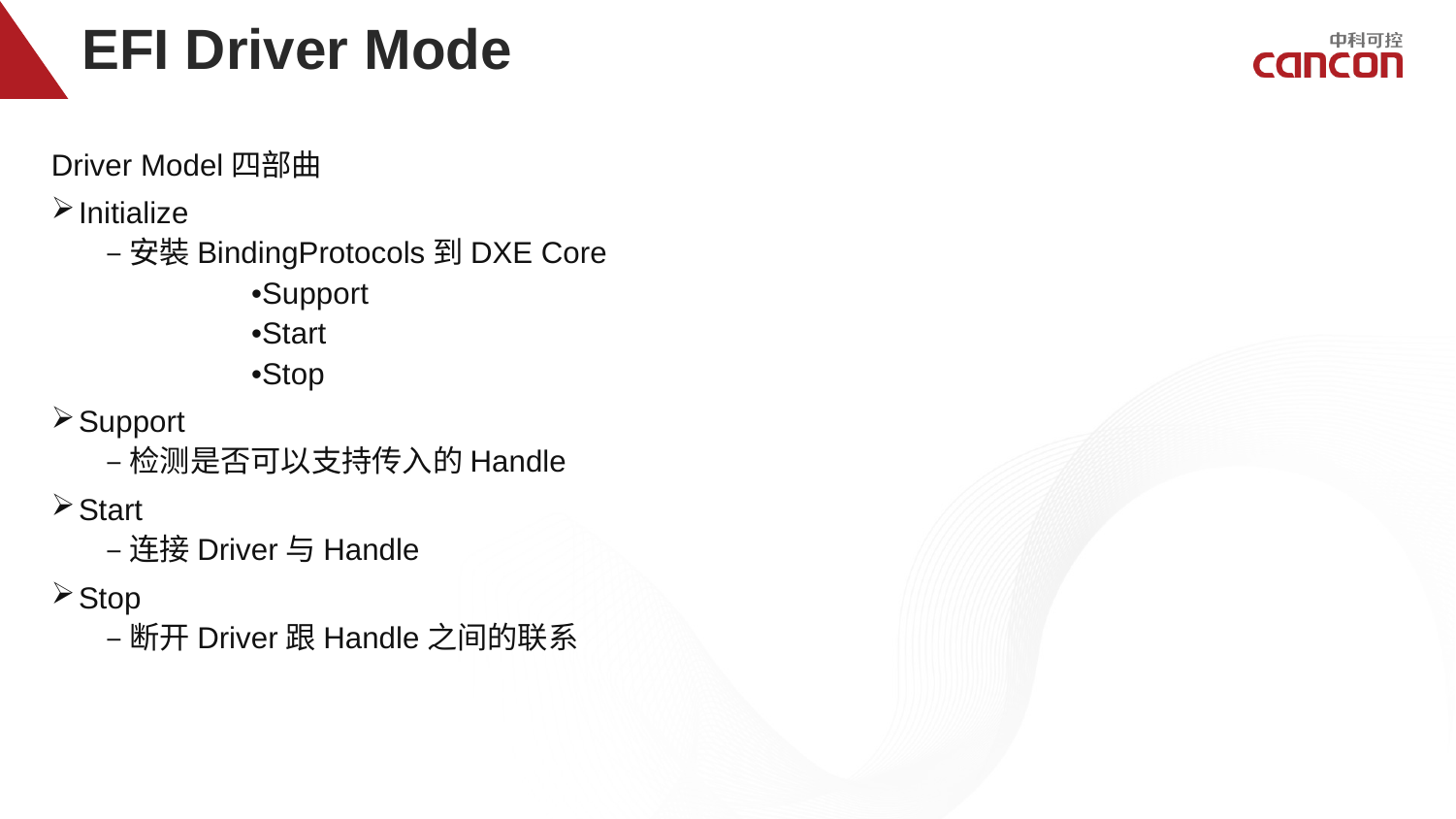

# EFI Driver Mode
Driver Model四部曲
Initialize
–安裝BindingProtocols到DXE Core
	•Support
	•Start
	•Stop
Support
–检测是否可以支持传入的Handle
Start
–连接Driver与Handle
Stop
–断开Driver跟Handle之间的联系